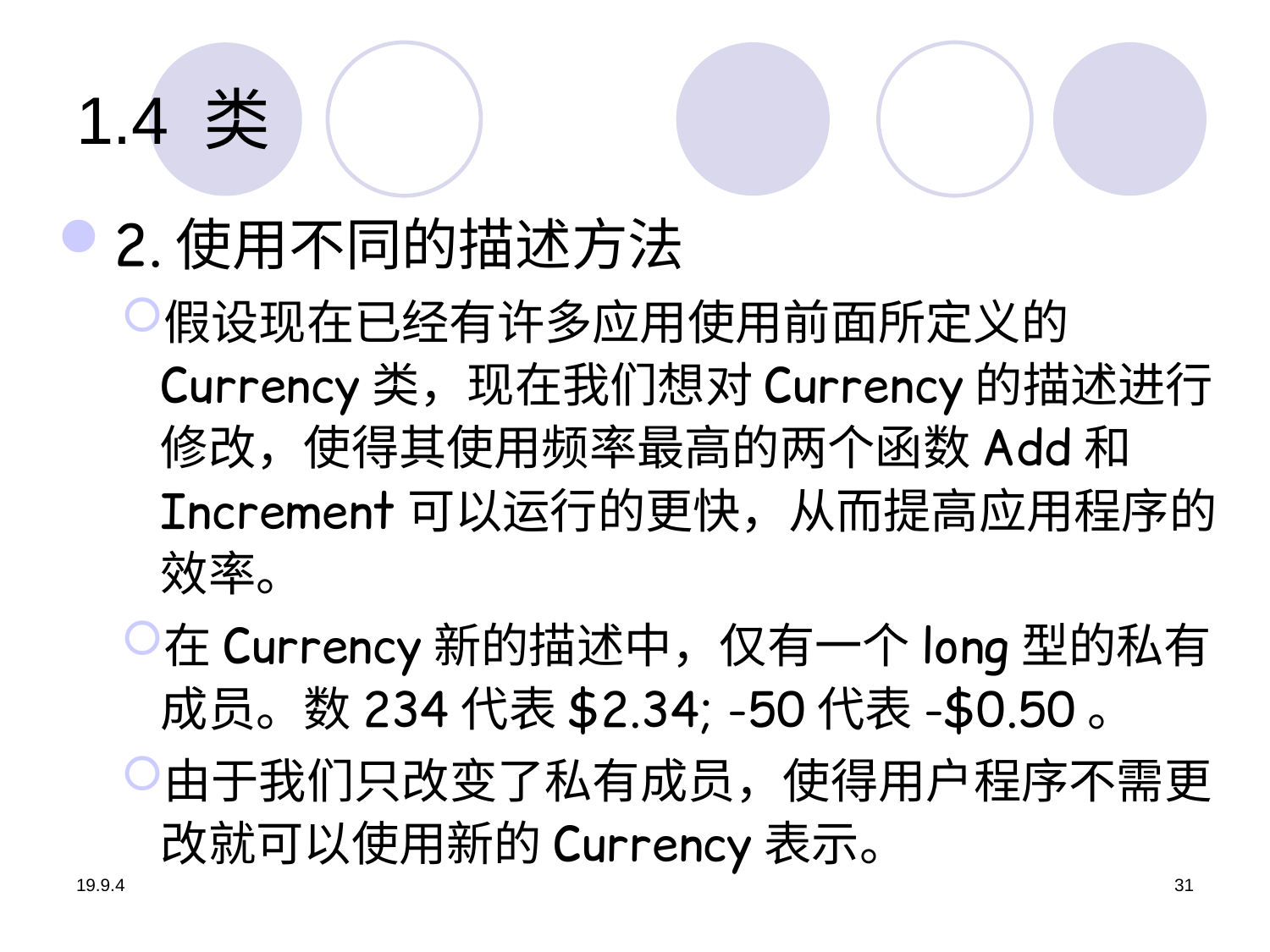

# 1.4	类
2.使用不同的描述方法
假设现在已经有许多应用使用前面所定义的 Currency类，现在我们想对Currency的描述进行修改，使得其使用频率最高的两个函数Add和Increment可以运行的更快，从而提高应用程序的效率。
在Currency新的描述中，仅有一个long型的私有成员。数234代表$2.34; -50代表-$0.50。
由于我们只改变了私有成员，使得用户程序不需更改就可以使用新的Currency表示。
19.9.4
31